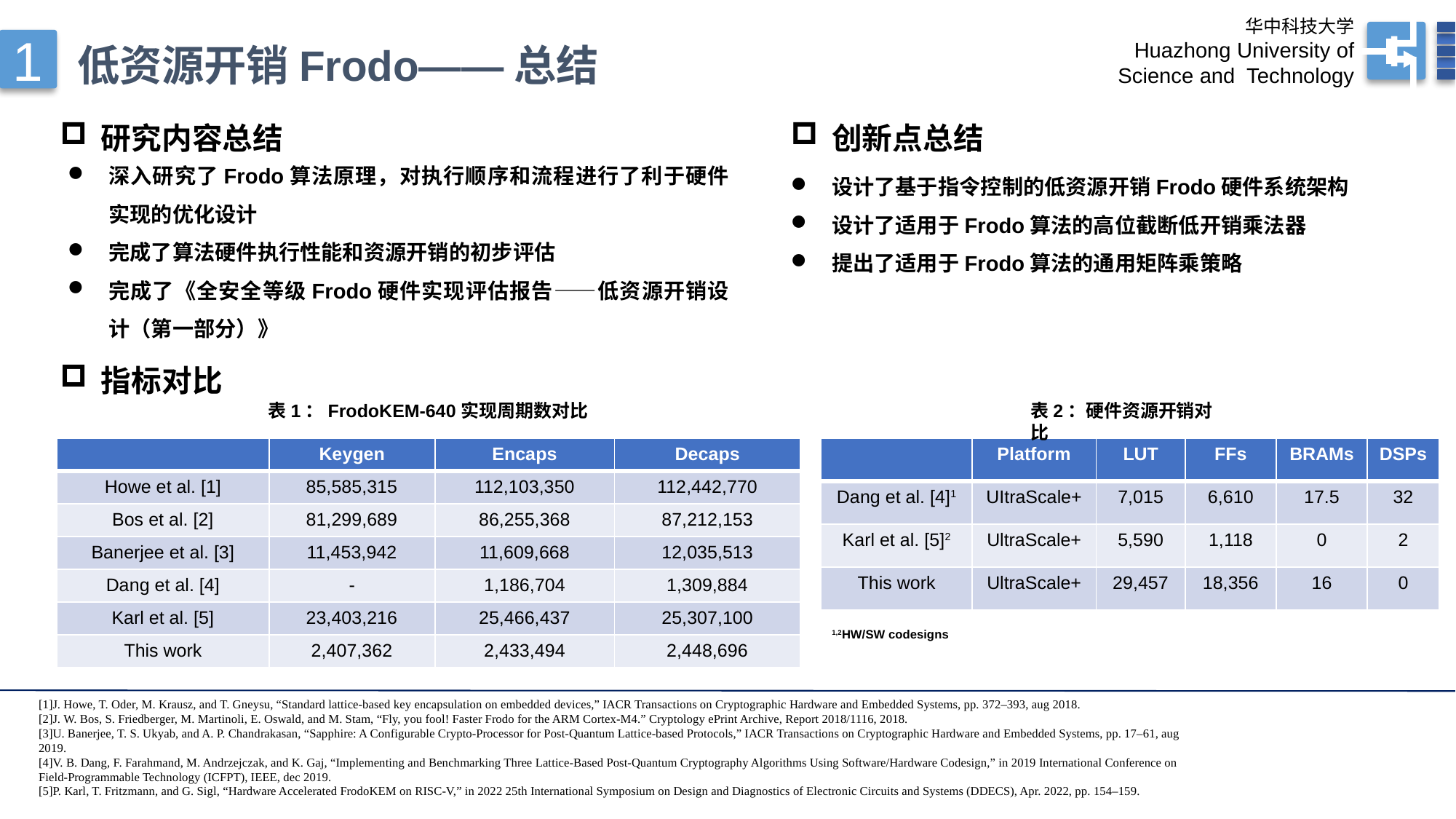

华中科技大学
Huazhong University of
 Science and  Technology

1
低资源开销Frodo——总结
研究内容总结
创新点总结
深入研究了Frodo算法原理，对执行顺序和流程进行了利于硬件实现的优化设计
完成了算法硬件执行性能和资源开销的初步评估
完成了《全安全等级Frodo硬件实现评估报告——低资源开销设计（第一部分）》
设计了基于指令控制的低资源开销Frodo硬件系统架构
设计了适用于Frodo算法的高位截断低开销乘法器
提出了适用于Frodo算法的通用矩阵乘策略
指标对比
表1：FrodoKEM-640实现周期数对比
表2：硬件资源开销对比
|  | Keygen | Encaps | Decaps |
| --- | --- | --- | --- |
| Howe et al. [1] | 85,585,315 | 112,103,350 | 112,442,770 |
| Bos et al. [2] | 81,299,689 | 86,255,368 | 87,212,153 |
| Banerjee et al. [3] | 11,453,942 | 11,609,668 | 12,035,513 |
| Dang et al. [4] | - | 1,186,704 | 1,309,884 |
| Karl et al. [5] | 23,403,216 | 25,466,437 | 25,307,100 |
| This work | 2,407,362 | 2,433,494 | 2,448,696 |
|  | Platform | LUT | FFs | BRAMs | DSPs |
| --- | --- | --- | --- | --- | --- |
| Dang et al. [4]1 | UItraScale+ | 7,015 | 6,610 | 17.5 | 32 |
| Karl et al. [5]2 | UltraScale+ | 5,590 | 1,118 | 0 | 2 |
| This work | UltraScale+ | 29,457 | 18,356 | 16 | 0 |
1,2HW/SW codesigns
[1]J. Howe, T. Oder, M. Krausz, and T. Gneysu, “Standard lattice-based key encapsulation on embedded devices,” IACR Transactions on Cryptographic Hardware and Embedded Systems, pp. 372–393, aug 2018.
[2]J. W. Bos, S. Friedberger, M. Martinoli, E. Oswald, and M. Stam, “Fly, you fool! Faster Frodo for the ARM Cortex-M4.” Cryptology ePrint Archive, Report 2018/1116, 2018.
[3]U. Banerjee, T. S. Ukyab, and A. P. Chandrakasan, “Sapphire: A Configurable Crypto-Processor for Post-Quantum Lattice-based Protocols,” IACR Transactions on Cryptographic Hardware and Embedded Systems, pp. 17–61, aug 2019.
[4]V. B. Dang, F. Farahmand, M. Andrzejczak, and K. Gaj, “Implementing and Benchmarking Three Lattice-Based Post-Quantum Cryptography Algorithms Using Software/Hardware Codesign,” in 2019 International Conference on Field-Programmable Technology (ICFPT), IEEE, dec 2019.
[5]P. Karl, T. Fritzmann, and G. Sigl, “Hardware Accelerated FrodoKEM on RISC-V,” in 2022 25th International Symposium on Design and Diagnostics of Electronic Circuits and Systems (DDECS), Apr. 2022, pp. 154–159.